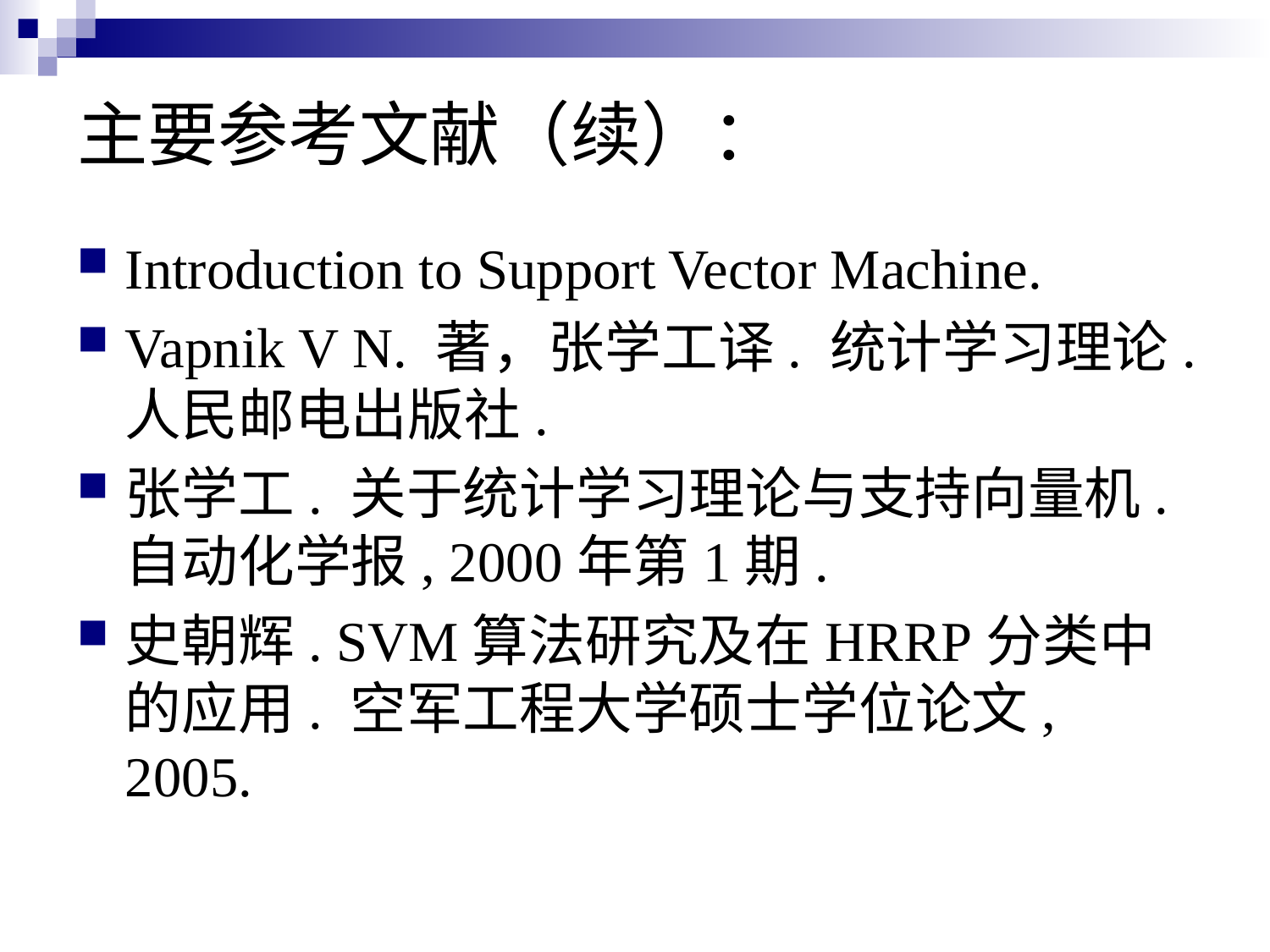

主要参考文献（续）：
Introduction to Support Vector Machine.
Vapnik V N. 著，张学工译. 统计学习理论.人民邮电出版社.
张学工. 关于统计学习理论与支持向量机. 自动化学报, 2000年第1期.
史朝辉. SVM算法研究及在HRRP分类中的应用. 空军工程大学硕士学位论文, 2005.